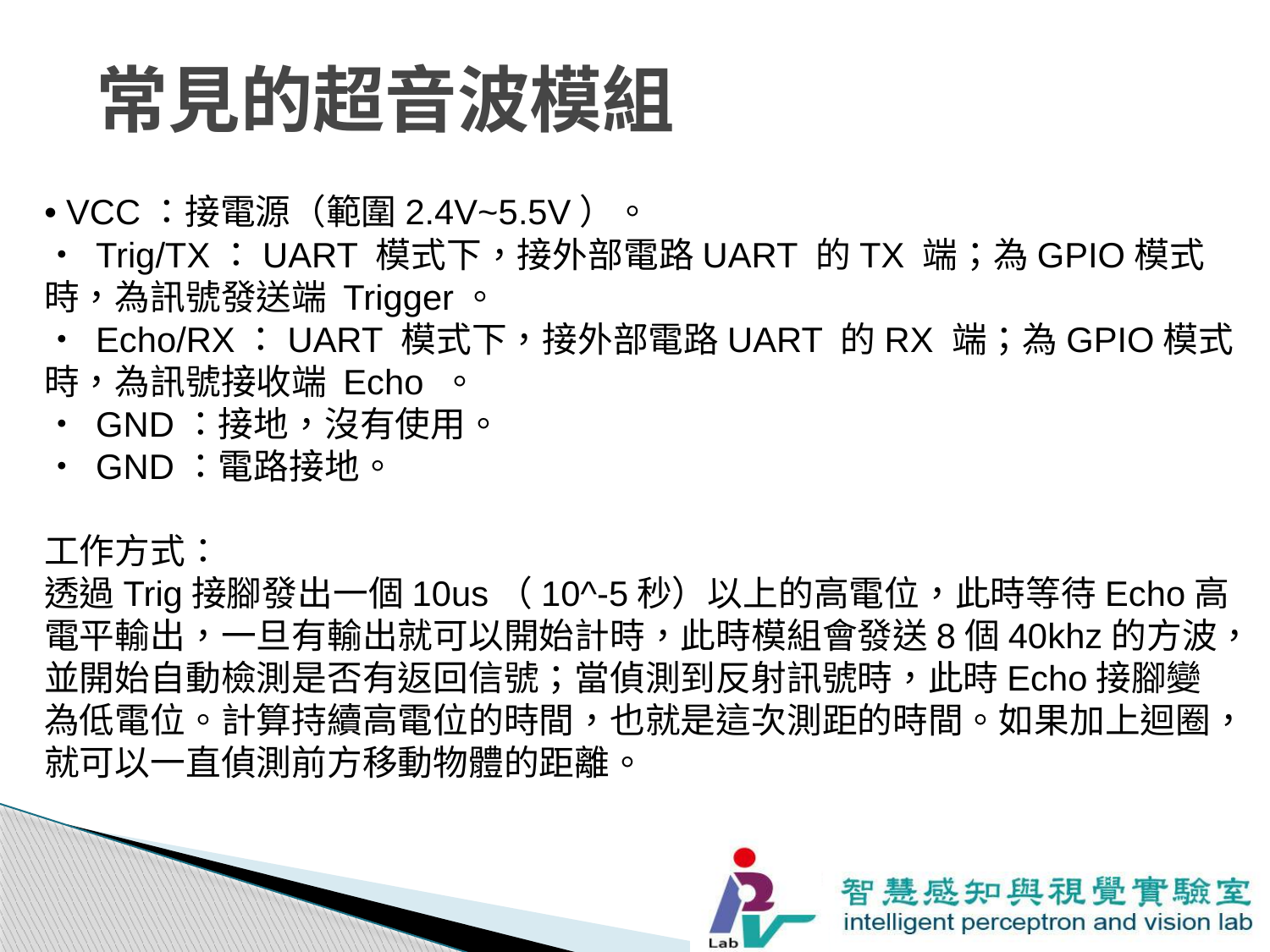

# 常見的超音波模組
• VCC：接電源（範圍2.4V~5.5V）。
• Trig/TX：UART 模式下，接外部電路UART 的TX 端；為GPIO模式時，為訊號發送端 Trigger。
• Echo/RX：UART 模式下，接外部電路UART 的RX 端；為GPIO模式時，為訊號接收端 Echo 。
• GND：接地，沒有使用。
• GND：電路接地。
工作方式：
透過Trig接腳發出一個10us（10^-5秒）以上的高電位，此時等待Echo高電平輸出，一旦有輸出就可以開始計時，此時模組會發送8個40khz的方波，並開始自動檢測是否有返回信號；當偵測到反射訊號時，此時Echo接腳變為低電位。計算持續高電位的時間，也就是這次測距的時間。如果加上迴圈，就可以一直偵測前方移動物體的距離。